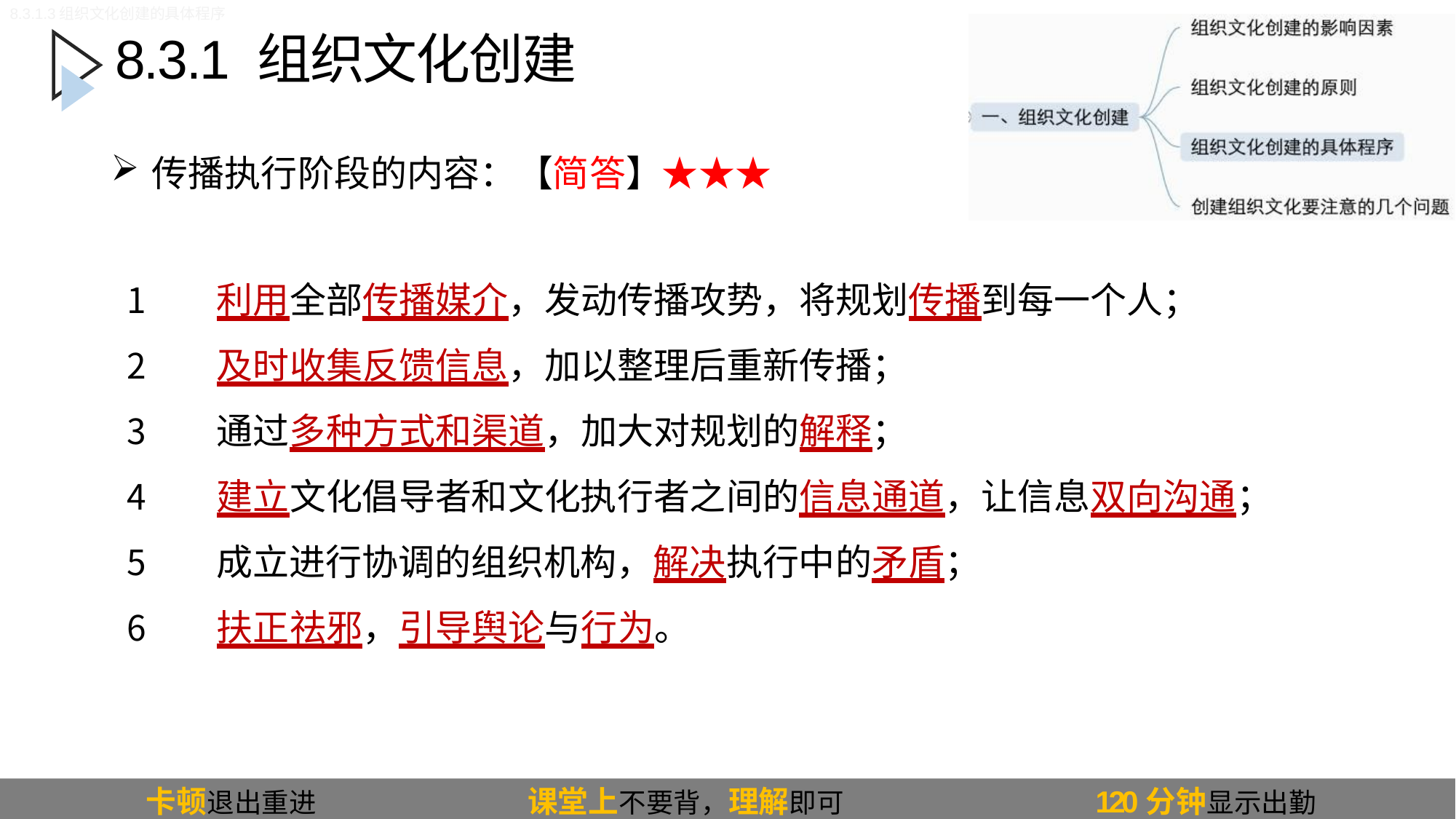

8.3.1.3组织文化创建的具体程序

# 8.3.1 组织文化创建
传播执行阶段的内容：【简答】★★★

利用全部传播媒介，发动传播攻势，将规划传播到每一个人；
及时收集反馈信息，加以整理后重新传播；
通过多种方式和渠道，加大对规划的解释；
建立文化倡导者和文化执行者之间的信息通道，让信息双向沟通；
成立进行协调的组织机构，解决执行中的矛盾；
扶正祛邪，引导舆论与行为。
卡顿退出重进
课堂上不要背，理解即可
120分钟显示出勤